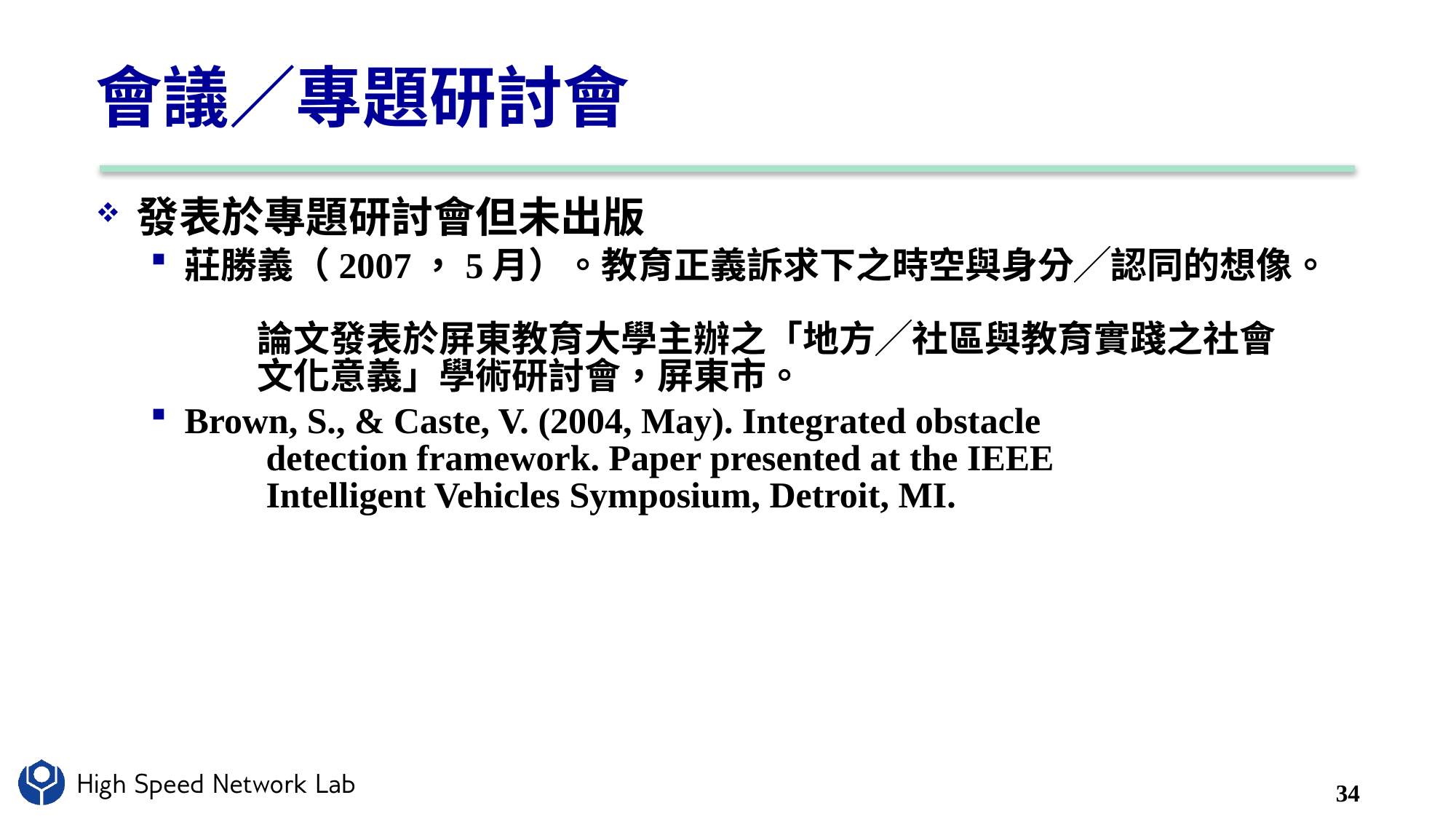

# 會議／專題研討會
發表於專題研討會但未出版
莊勝義（2007，5月）。教育正義訴求下之時空與身分╱認同的想像。
　　論文發表於屏東教育大學主辦之「地方╱社區與教育實踐之社會
　　文化意義」學術研討會，屏東市。
Brown, S., & Caste, V. (2004, May). Integrated obstacle
　　detection framework. Paper presented at the IEEE
　　Intelligent Vehicles Symposium, Detroit, MI.
34